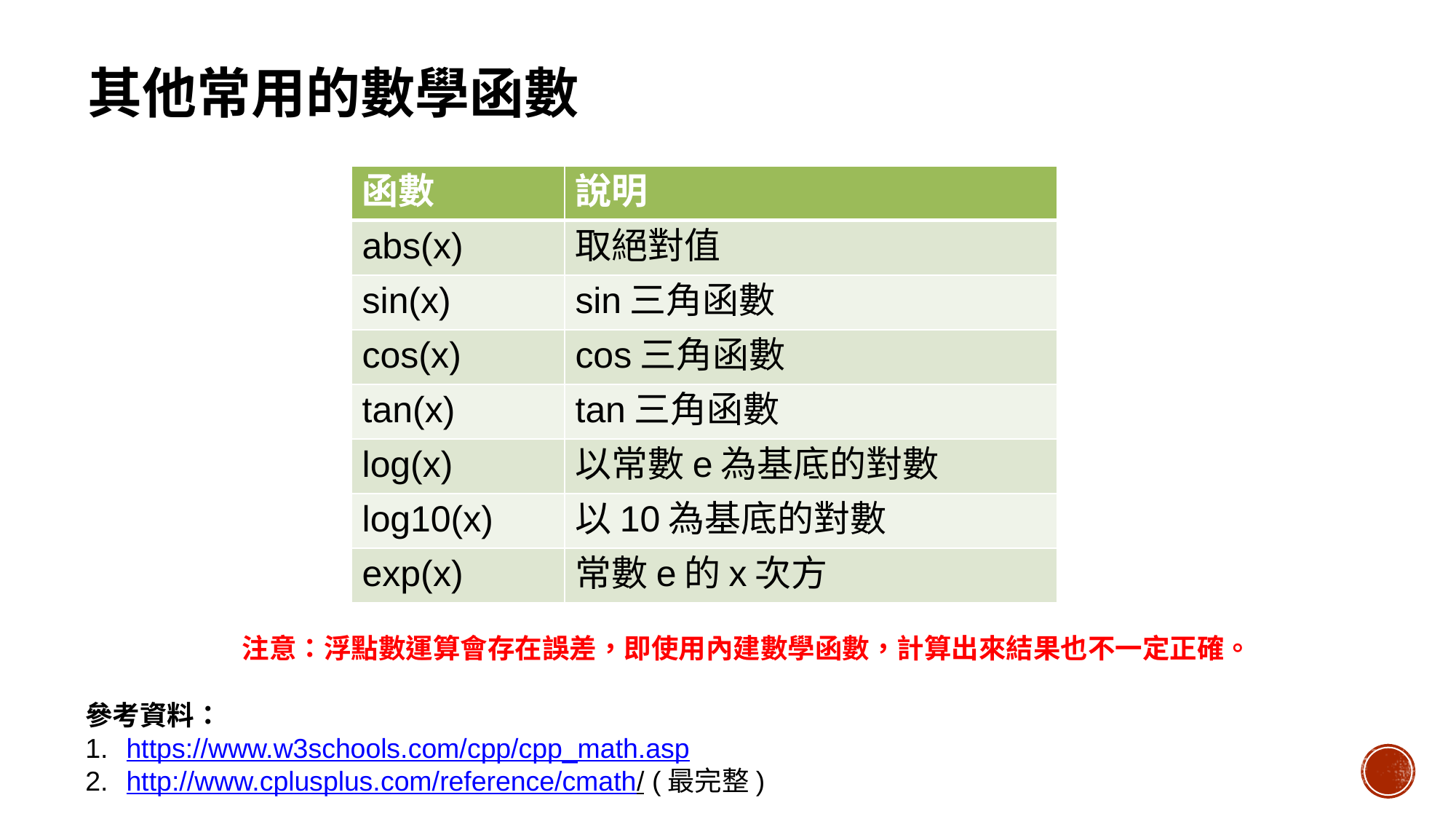

其他常用的數學函數
| 函數 | 說明 |
| --- | --- |
| abs(x) | 取絕對值 |
| sin(x) | sin三角函數 |
| cos(x) | cos三角函數 |
| tan(x) | tan三角函數 |
| log(x) | 以常數e為基底的對數 |
| log10(x) | 以10為基底的對數 |
| exp(x) | 常數e的x次方 |
注意：浮點數運算會存在誤差，即使用內建數學函數，計算出來結果也不一定正確。
參考資料：
https://www.w3schools.com/cpp/cpp_math.asp
http://www.cplusplus.com/reference/cmath/ (最完整)